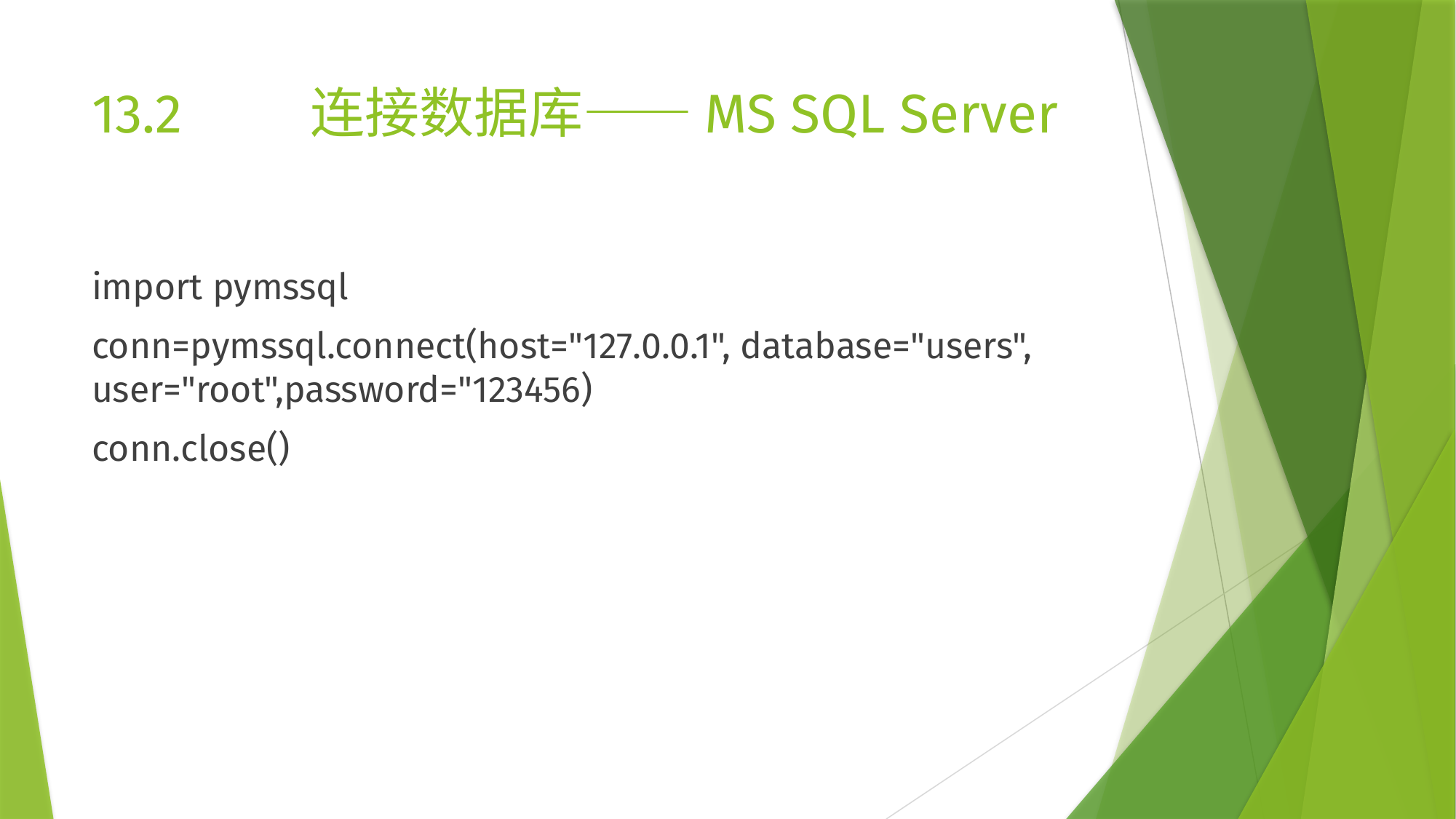

# 13.2		连接数据库——MS SQL Server
import pymssql
conn=pymssql.connect(host="127.0.0.1", database="users", user="root",password="123456)
conn.close()